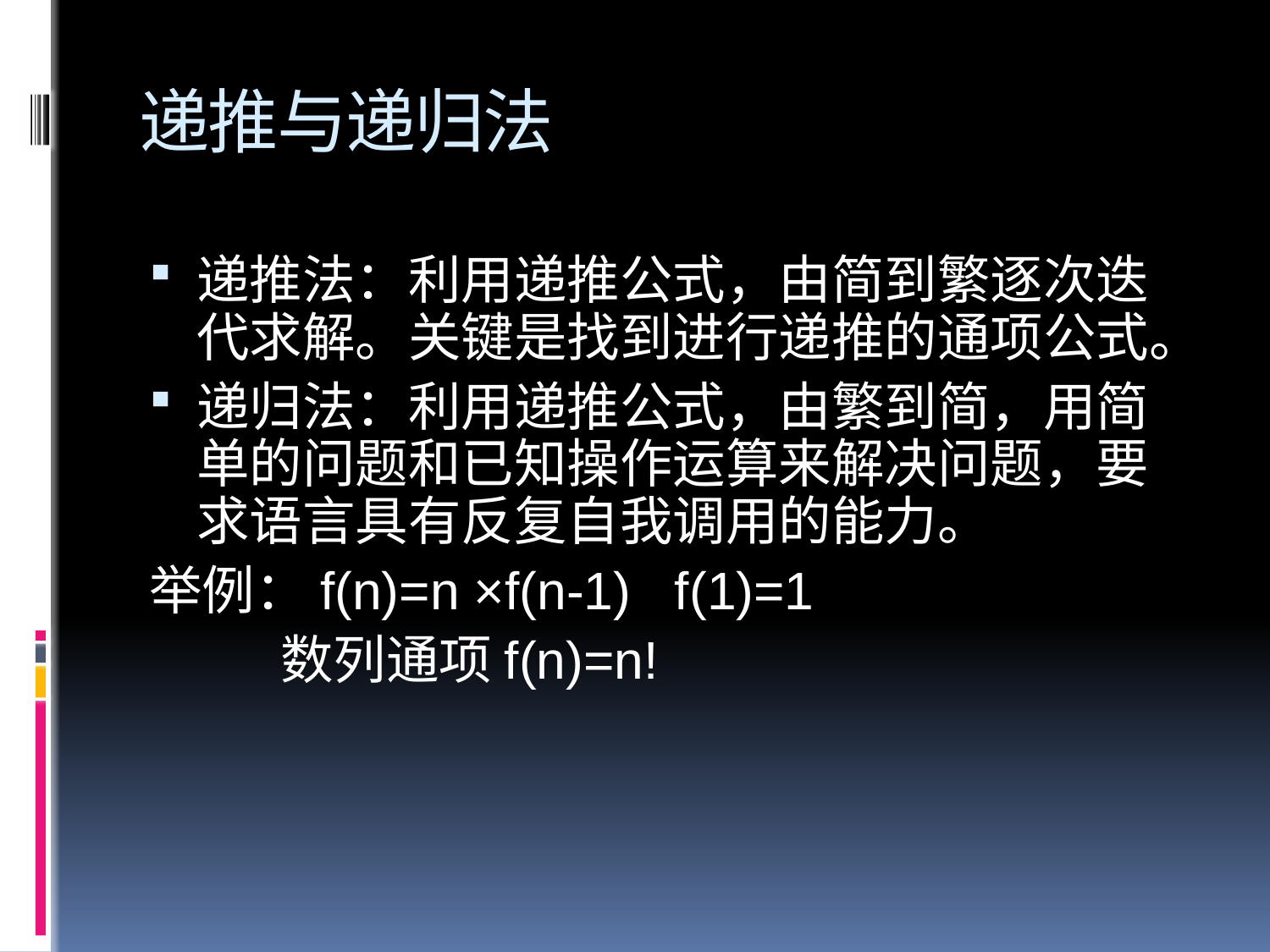

# 递推与递归法
递推法：利用递推公式，由简到繁逐次迭代求解。关键是找到进行递推的通项公式。
递归法：利用递推公式，由繁到简，用简单的问题和已知操作运算来解决问题，要求语言具有反复自我调用的能力。
举例：f(n)=n ×f(n-1)   f(1)=1
          数列通项f(n)=n!